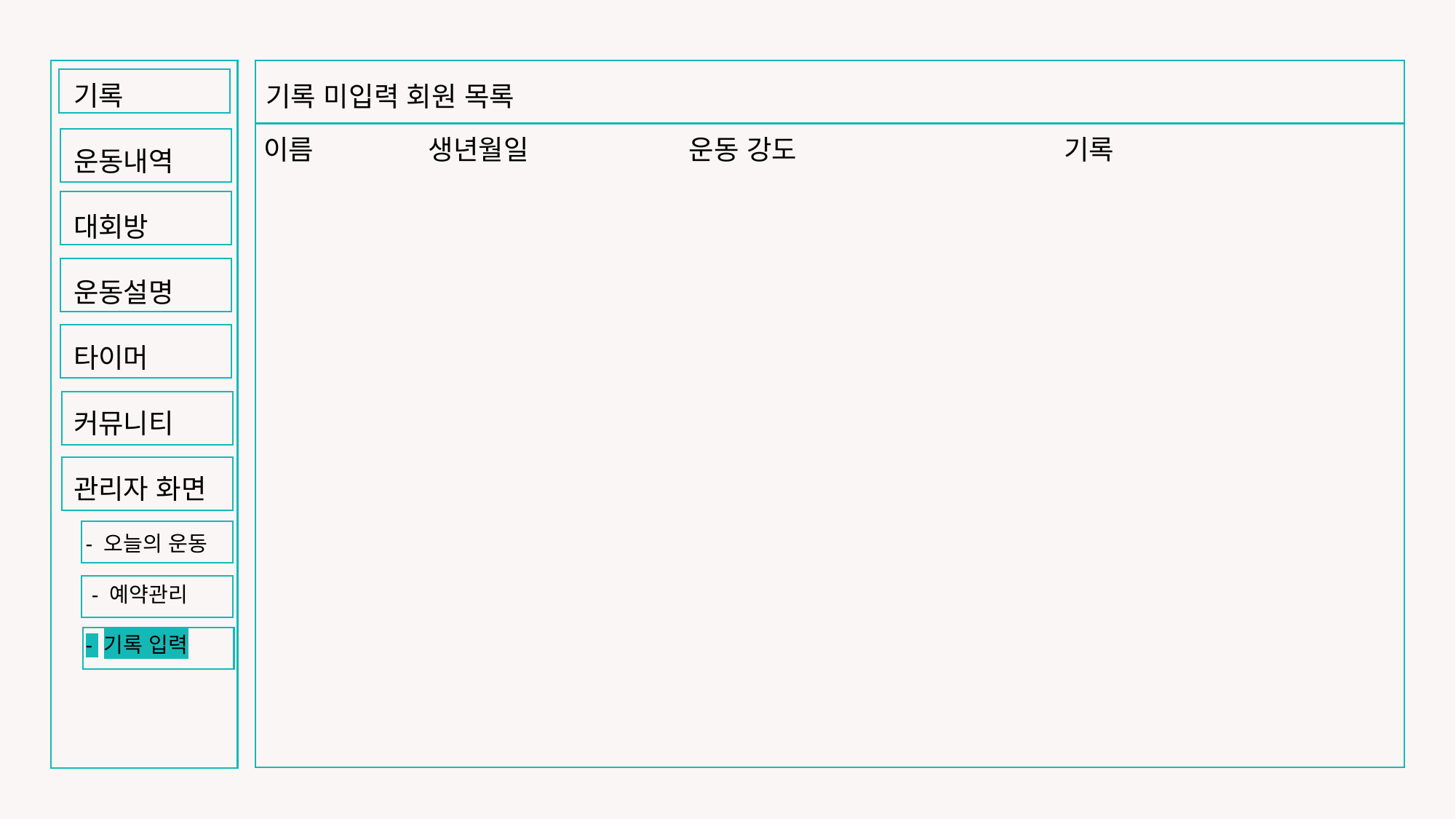

기록
운동내역

대회방

운동설명

타이머

커뮤니티

관리자 화면

  - 오늘의 운동

   - 예약관리

  - 기록 입력
기록 미입력 회원 목록
이름               생년월일                     운동 강도                                   기록